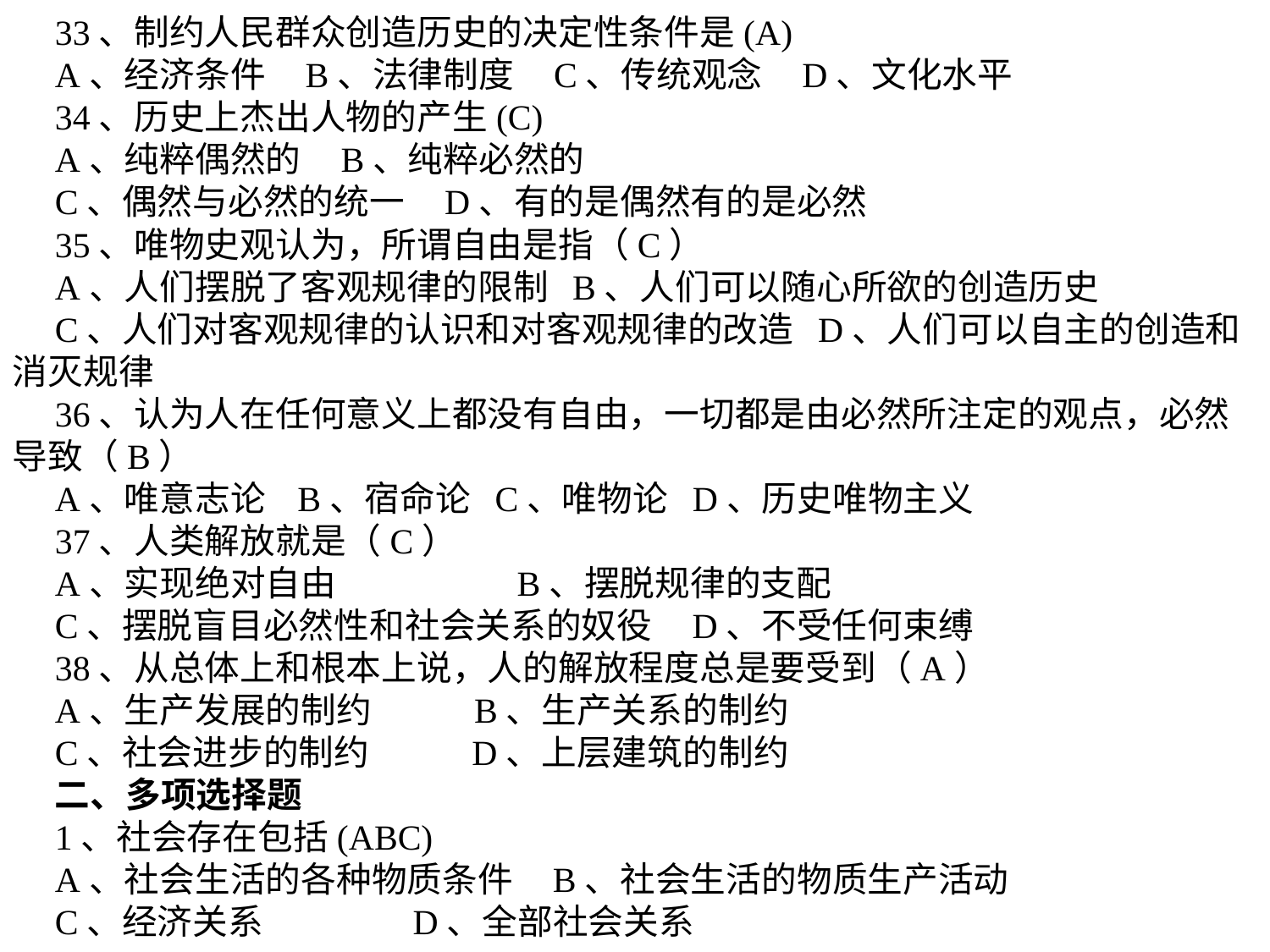

33、制约人民群众创造历史的决定性条件是(A)
A、经济条件    B、法律制度    C、传统观念    D、文化水平
34、历史上杰出人物的产生(C)
A、纯粹偶然的    B、纯粹必然的
C、偶然与必然的统一    D、有的是偶然有的是必然
35、唯物史观认为，所谓自由是指（C）
A、人们摆脱了客观规律的限制  B、人们可以随心所欲的创造历史
C、人们对客观规律的认识和对客观规律的改造  D、人们可以自主的创造和消灭规律
36、认为人在任何意义上都没有自由，一切都是由必然所注定的观点，必然导致（B）
A、唯意志论   B、宿命论  C、唯物论  D、历史唯物主义
37、人类解放就是（C）
A、实现绝对自由                      B、摆脱规律的支配
C、摆脱盲目必然性和社会关系的奴役    D、不受任何束缚
38、从总体上和根本上说，人的解放程度总是要受到（A）
A、生产发展的制约            B、生产关系的制约
C、社会进步的制约            D、上层建筑的制约
二、多项选择题
1、社会存在包括(ABC)
A、社会生活的各种物质条件    B、社会生活的物质生产活动
C、经济关系                  D、全部社会关系